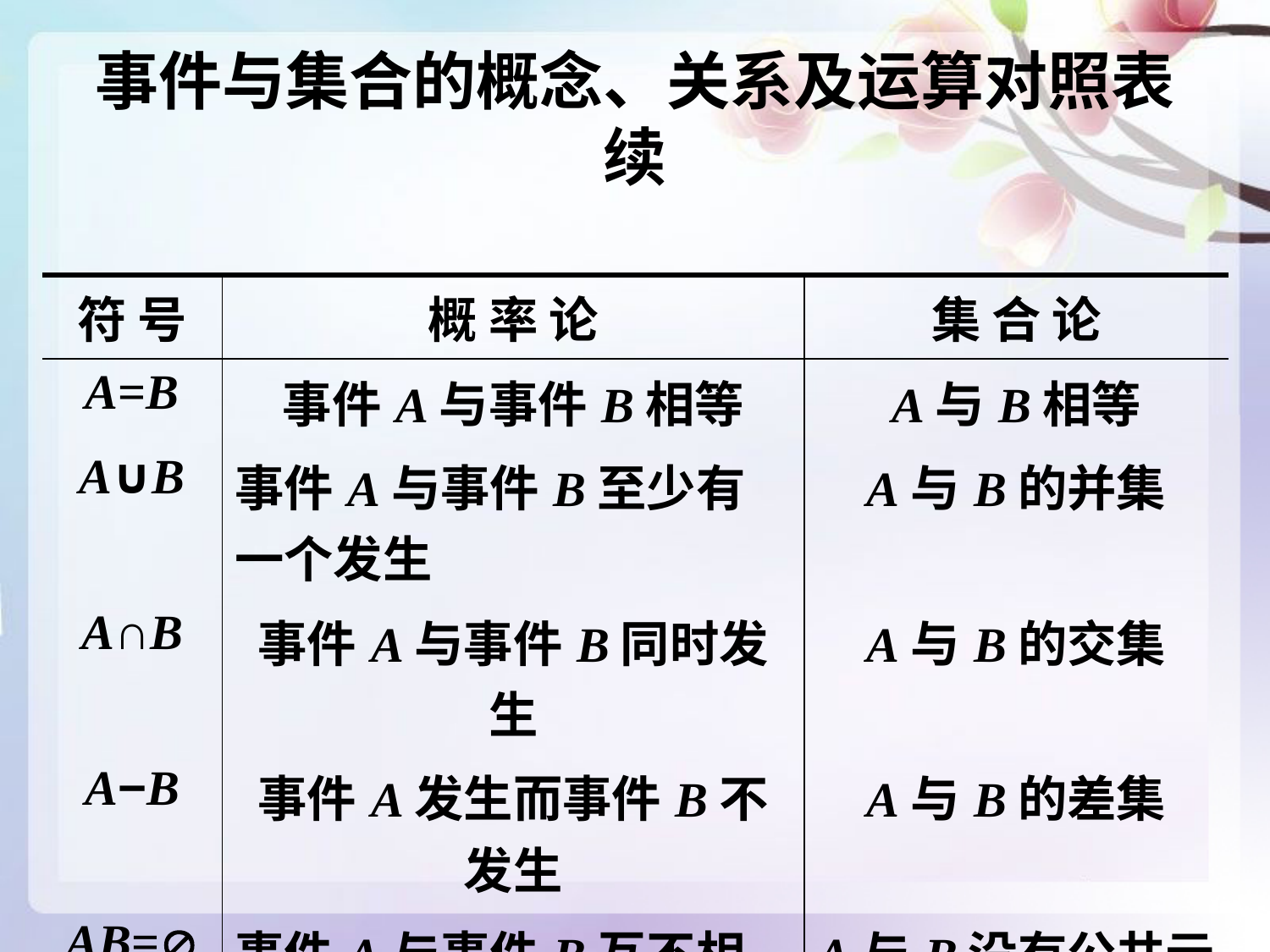

# 事件与集合的概念、关系及运算对照表续
| 符 号 | 概 率 论 | 集 合 论 |
| --- | --- | --- |
| A=B | 事件A与事件B相等 | A与B相等 |
| A∪B | 事件A与事件B至少有一个发生 | A与B的并集 |
| A∩B | 事件A与事件B同时发生 | A与B的交集 |
| A−B | 事件A发生而事件B不发生 | A与B的差集 |
| AB=∅ | 事件A与事件B互不相容 | A与B没有公共元素 |